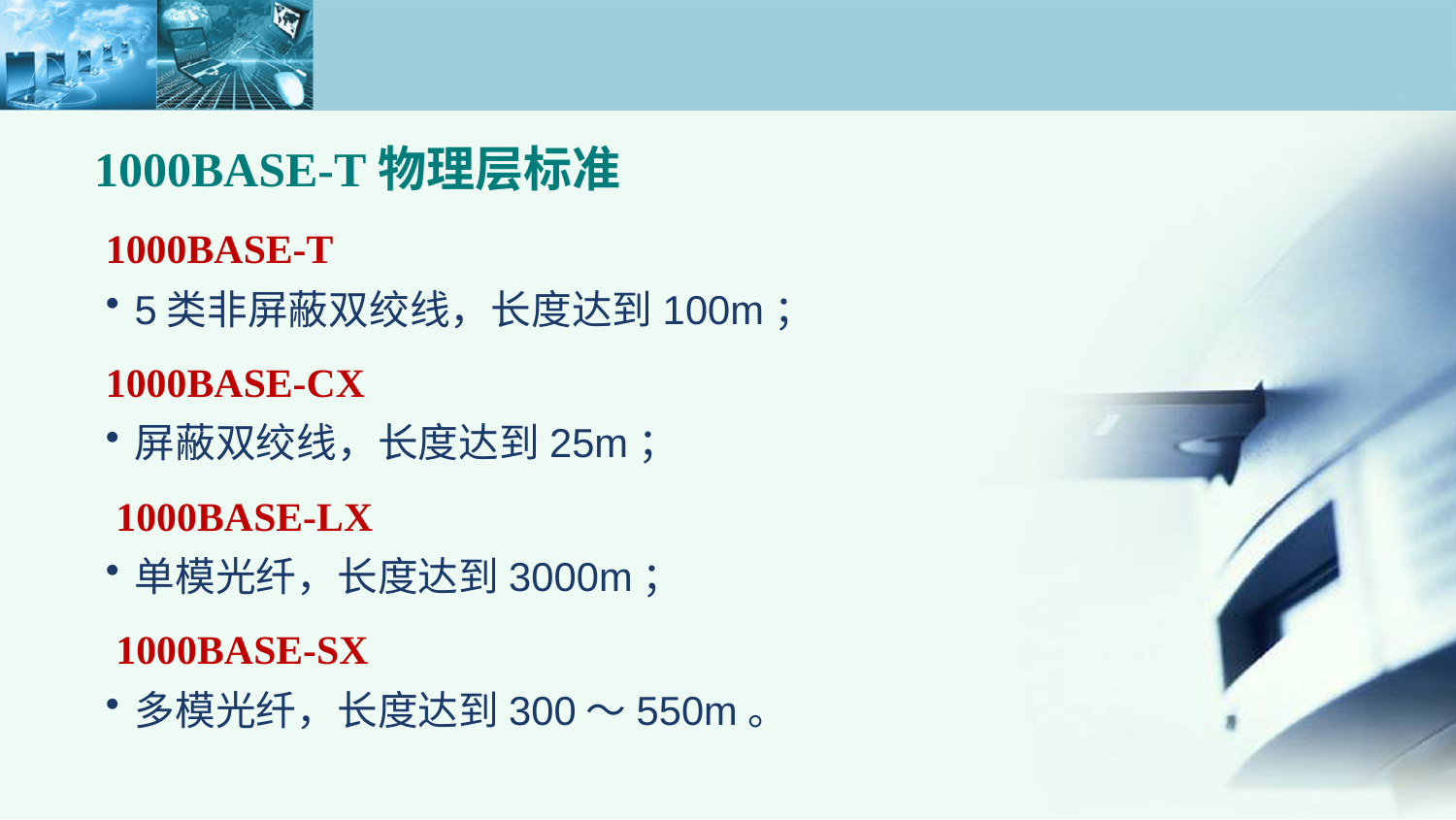

1000BASE-T物理层标准
1000BASE-T
5类非屏蔽双绞线，长度达到100m；
1000BASE-CX
屏蔽双绞线，长度达到25m；
 1000BASE-LX
单模光纤，长度达到3000m；
 1000BASE-SX
多模光纤，长度达到300～550m。